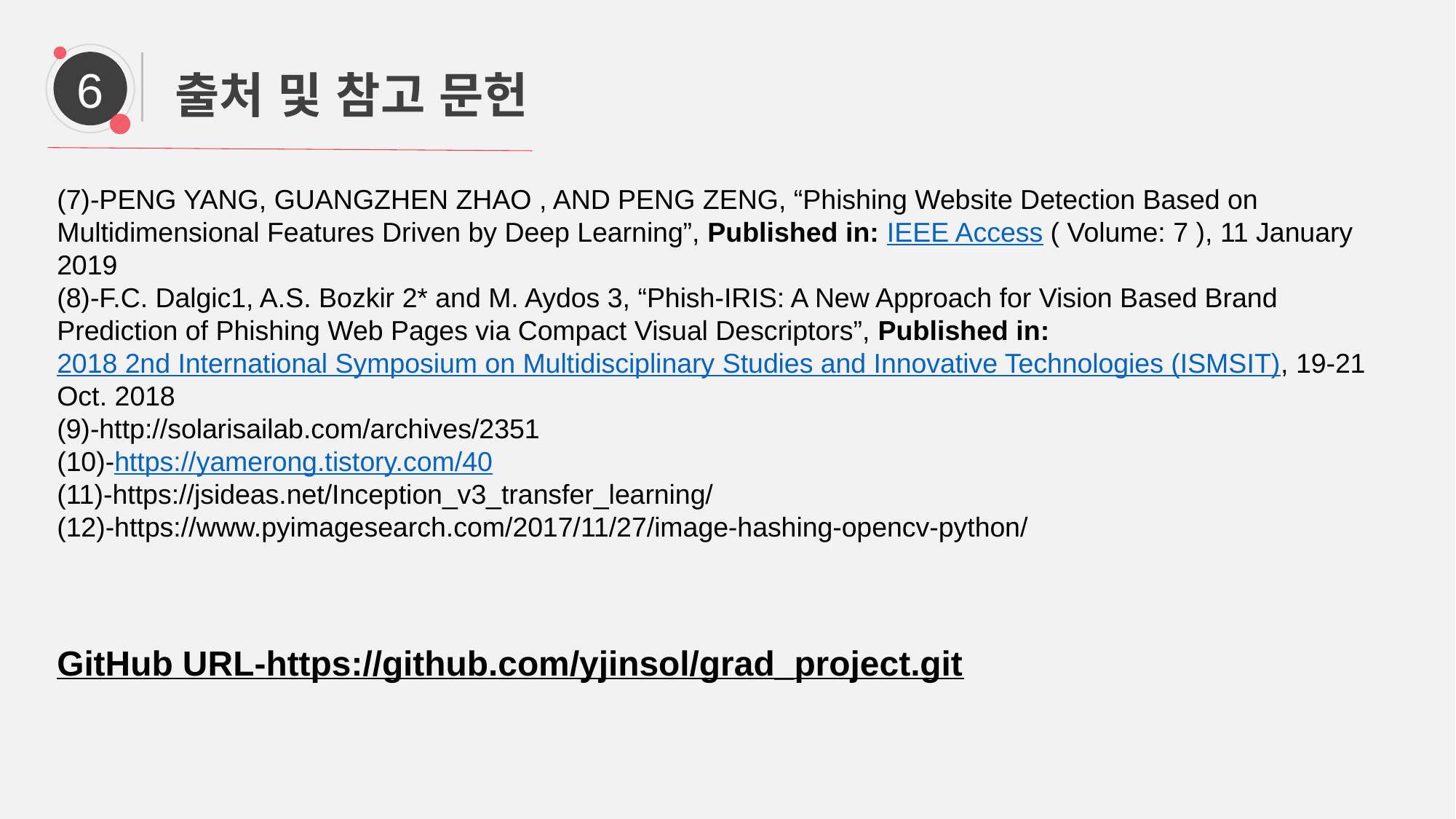

6

출처 및 참고 문헌
(7)-PENG YANG, GUANGZHEN ZHAO , AND PENG ZENG, “Phishing Website Detection Based on Multidimensional Features Driven by Deep Learning”, Published in: IEEE Access ( Volume: 7 ), 11 January 2019
(8)-F.C. Dalgic1, A.S. Bozkir 2* and M. Aydos 3, “Phish-IRIS: A New Approach for Vision Based Brand Prediction of Phishing Web Pages via Compact Visual Descriptors”, Published in: 2018 2nd International Symposium on Multidisciplinary Studies and Innovative Technologies (ISMSIT), 19-21 Oct. 2018
(9)-http://solarisailab.com/archives/2351
(10)-https://yamerong.tistory.com/40
(11)-https://jsideas.net/Inception_v3_transfer_learning/
(12)-https://www.pyimagesearch.com/2017/11/27/image-hashing-opencv-python/

GitHub URL-https://github.com/yjinsol/grad_project.git
PPT模板下载：WWW.HOMEPPT.COM/moban/     行业PPT模板：WWW.HOMEPPT.COM/hangye/
节日PPT模板：WWW.HOMEPPT.COM/jieri/           PPT素材下载：WWW.HOMEPPT.COM/sucai/
PPT背景图片：WWW.HOMEPPT.COM/beijing/      PPT图表下载：WWW.HOMEPPT.COM/tubiao/
优秀PPT下载：WWW.HOMEPPT.COM/xiazai/        PPT教程： WWW.HOMEPPT.COM/powerpoint/
Word教程： WWW.HOMEPPT.COM/word/              Excel教程：WWW.HOMEPPT.COM/excel/
资料下载：WWW.HOMEPPT.COM/ziliao/                PPT课件下载：WWW.HOMEPPT.COM/kejian/
范文下载：WWW.HOMEPPT.COM/fanwen/             试卷下载：WWW.HOMEPPT.COM/shiti/
教案下载：WWW.HOMEPPT.COM/jiaoan/        PPT论坛：www.homeppt.cn